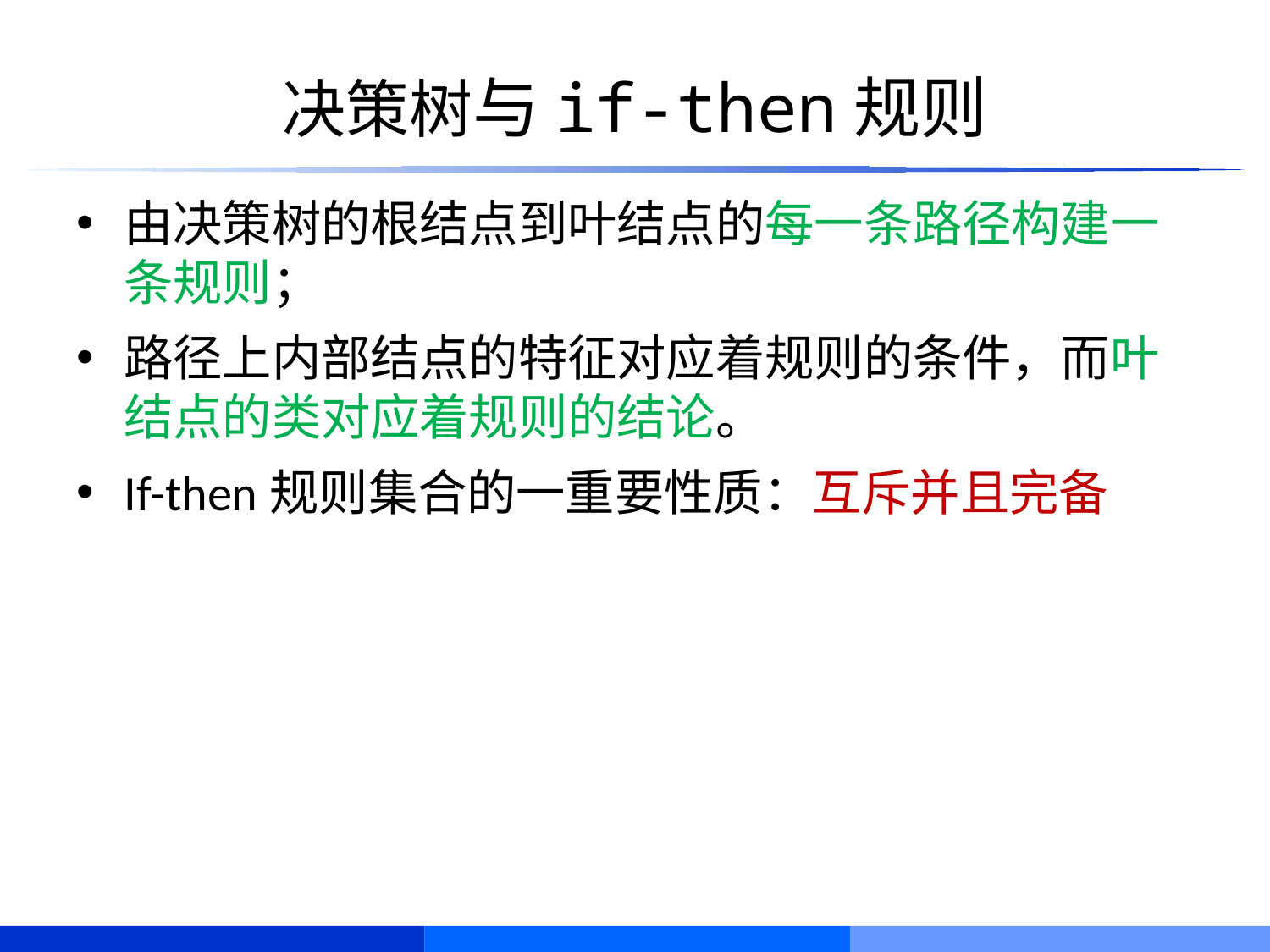

# 决策树与if-then规则
由决策树的根结点到叶结点的每一条路径构建一条规则；
路径上内部结点的特征对应着规则的条件，而叶结点的类对应着规则的结论。
If-then规则集合的一重要性质：互斥并且完备